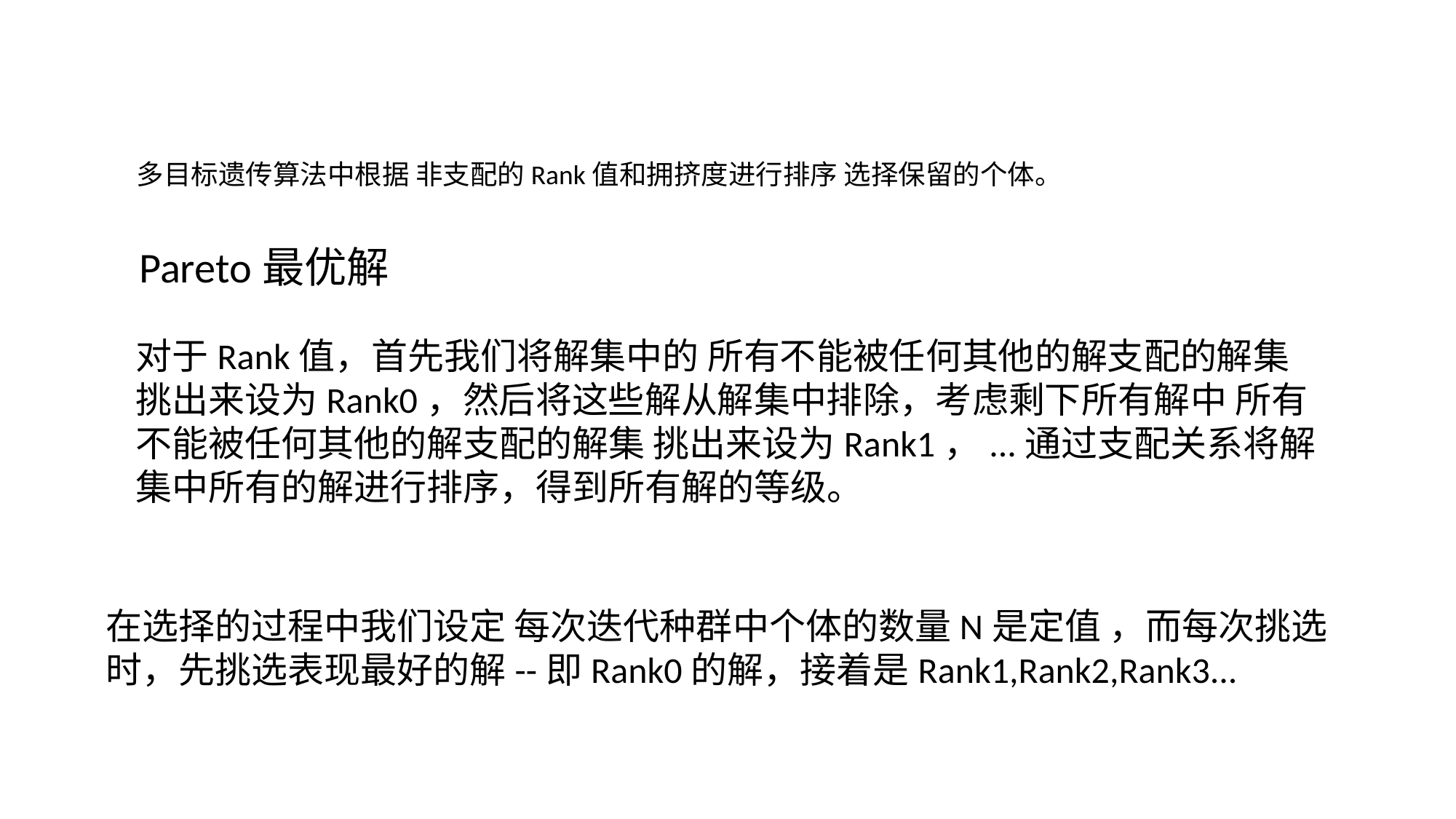

多目标遗传算法中根据 非支配的Rank值和拥挤度进行排序 选择保留的个体。
Pareto最优解
对于Rank值，首先我们将解集中的 所有不能被任何其他的解支配的解集
挑出来设为Rank0，然后将这些解从解集中排除，考虑剩下所有解中 所有
不能被任何其他的解支配的解集 挑出来设为Rank1，...通过支配关系将解
集中所有的解进行排序，得到所有解的等级。
在选择的过程中我们设定 每次迭代种群中个体的数量N是定值 ，而每次挑选
时，先挑选表现最好的解--即Rank0的解，接着是Rank1,Rank2,Rank3...